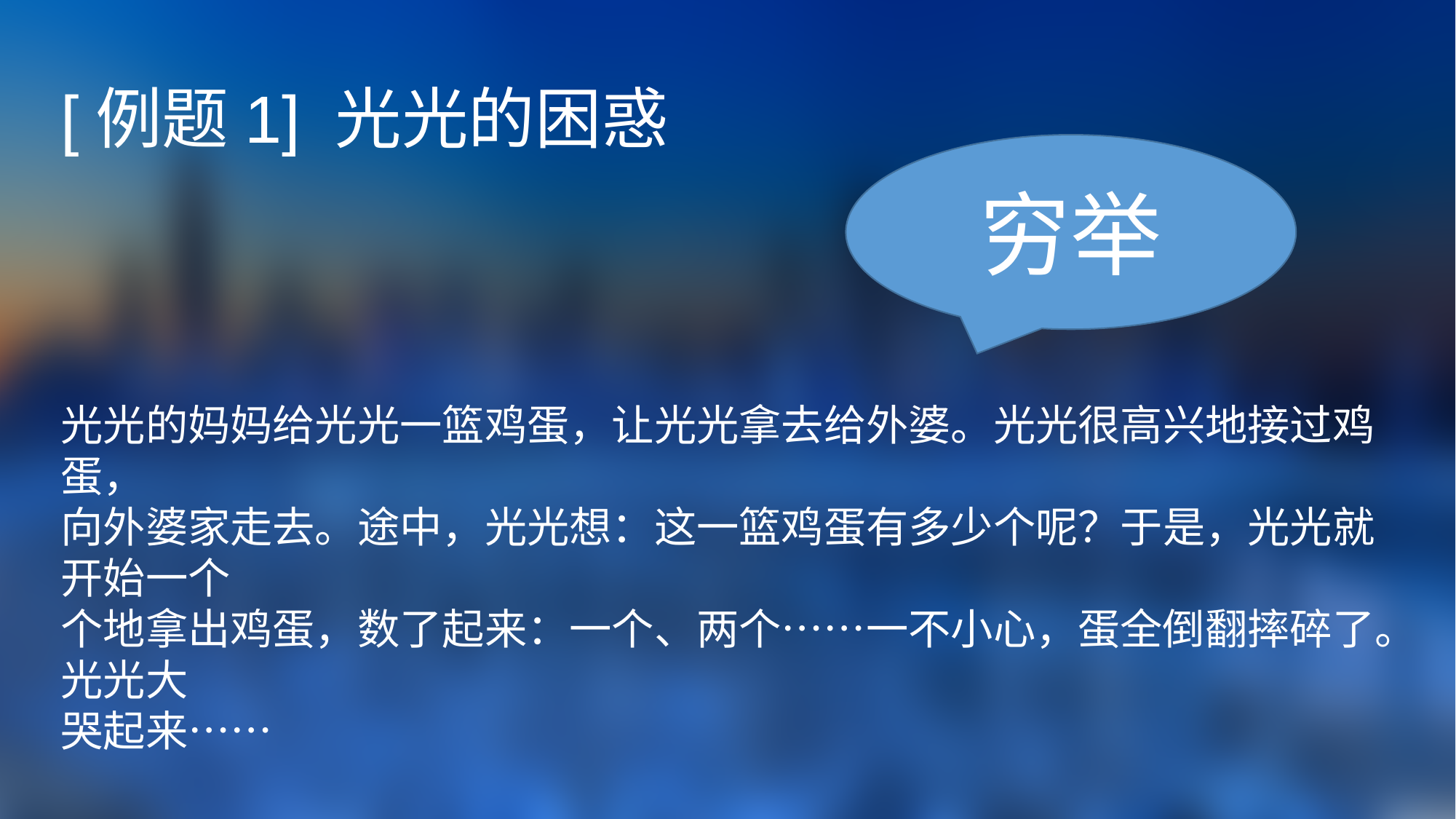

[例题1] 光光的困惑

穷举

光光的妈妈给光光一篮鸡蛋，让光光拿去给外婆。光光很高兴地接过鸡蛋，
向外婆家走去。途中，光光想：这一篮鸡蛋有多少个呢？于是，光光就开始一个
个地拿出鸡蛋，数了起来：一个、两个……一不小心，蛋全倒翻摔碎了。光光大
哭起来……